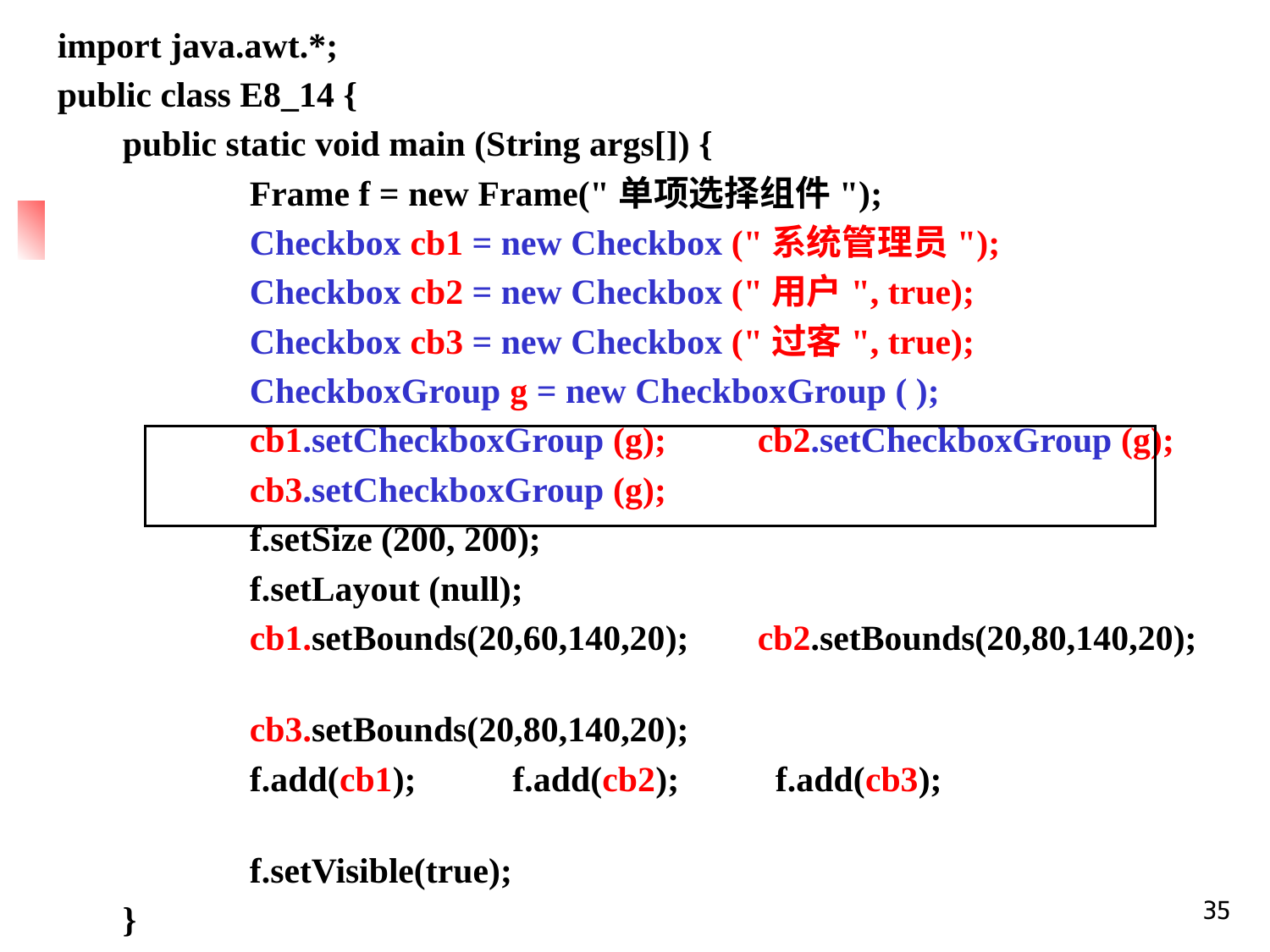

import java.awt.*;
public class E8_14 {
	public static void main (String args[]) {
		Frame f = new Frame("单项选择组件");
		Checkbox cb1 = new Checkbox ("系统管理员");
		Checkbox cb2 = new Checkbox ("用户", true);
		Checkbox cb3 = new Checkbox ("过客", true);
		CheckboxGroup g = new CheckboxGroup ( );
		cb1.setCheckboxGroup (g); 	cb2.setCheckboxGroup (g);
		cb3.setCheckboxGroup (g);
		f.setSize (200, 200);
		f.setLayout (null);
		cb1.setBounds(20,60,140,20);	cb2.setBounds(20,80,140,20);
		cb3.setBounds(20,80,140,20);
		f.add(cb1);	 f.add(cb2);	  f.add(cb3);
		f.setVisible(true);
	}
}

35